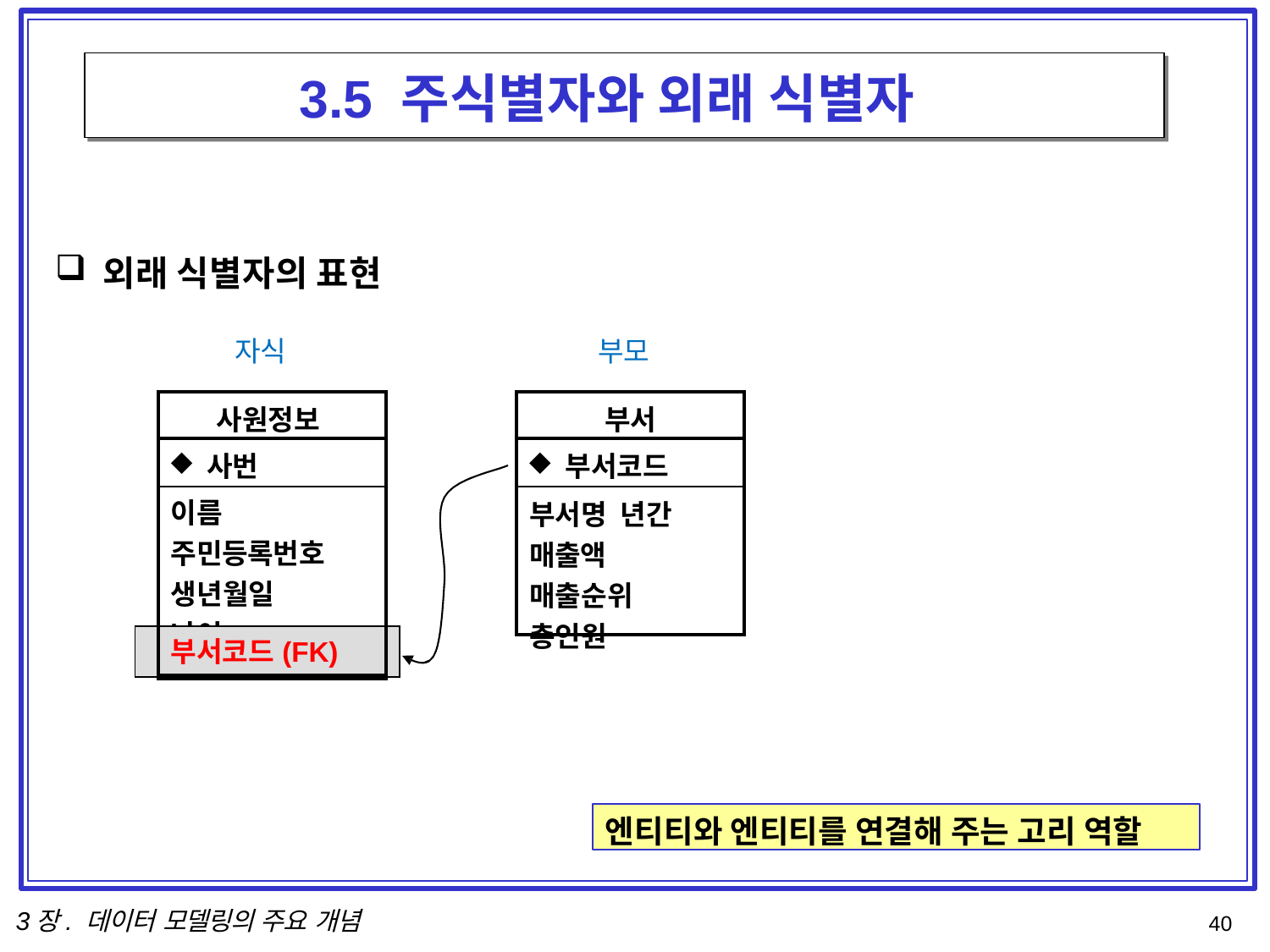

# 3.5 주식별자와 외래 식별자
외래 식별자의 표현
자식
부모
|  | 사원정보 |  |
| --- | --- | --- |
|  | 사번 |  |
|  | 이름 주민등록번호 생년월일 나이 |  |
|  | 부서코드(FK) |  |
| 부서 |
| --- |
| 부서코드 |
| 부서명 년간 매출액 매출순위 총인원 |

엔티티와 엔티티를 연결해 주는 고리 역할
3장. 데이터 모델링의 주요 개념
40